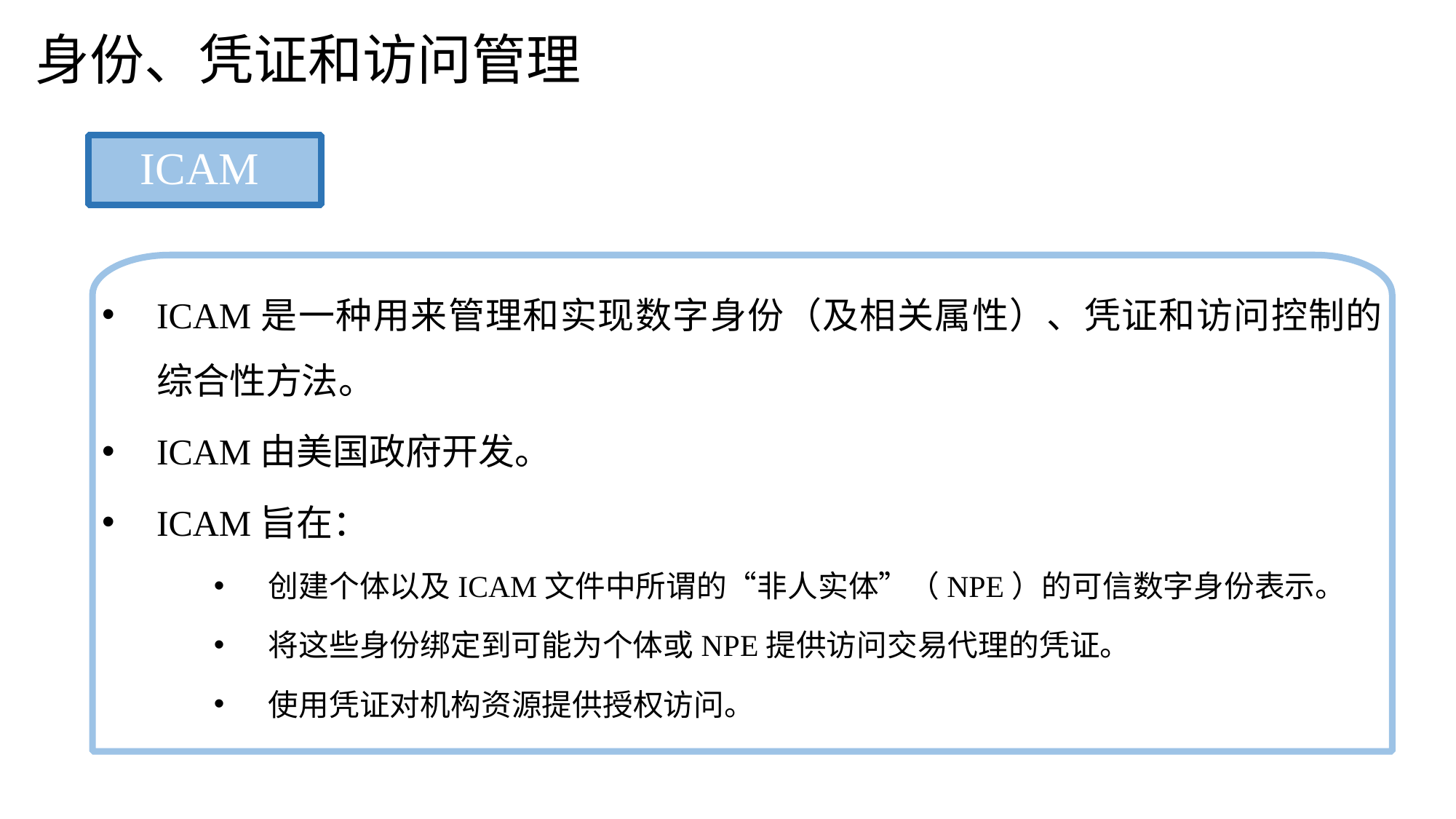

身份、凭证和访问管理
ICAM
ICAM是一种用来管理和实现数字身份（及相关属性）、凭证和访问控制的综合性方法。
ICAM由美国政府开发。
ICAM旨在：
创建个体以及ICAM文件中所谓的“非人实体”（NPE）的可信数字身份表示。
将这些身份绑定到可能为个体或NPE提供访问交易代理的凭证。
使用凭证对机构资源提供授权访问。